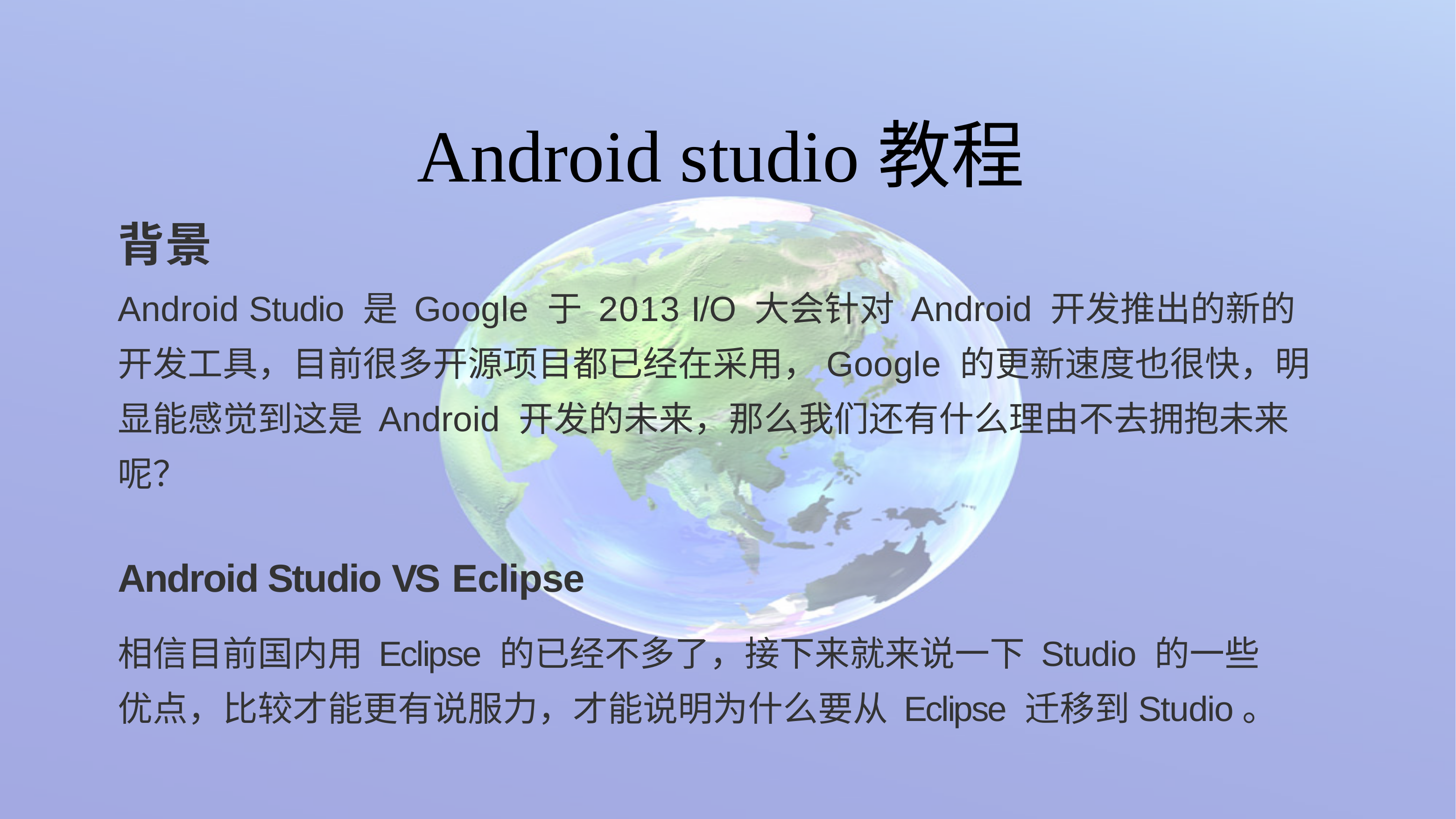

Android studio教程
背景
Android Studio 是 Google 于 2013 I/O 大会针对 Android 开发推出的新的开发工具，目前很多开源项目都已经在采用，Google 的更新速度也很快，明显能感觉到这是 Android 开发的未来，那么我们还有什么理由不去拥抱未来呢？

Android Studio VS Eclipse
相信目前国内用 Eclipse 的已经不多了，接下来就来说一下 Studio 的一些优点，比较才能更有说服力，才能说明为什么要从 Eclipse 迁移到Studio。